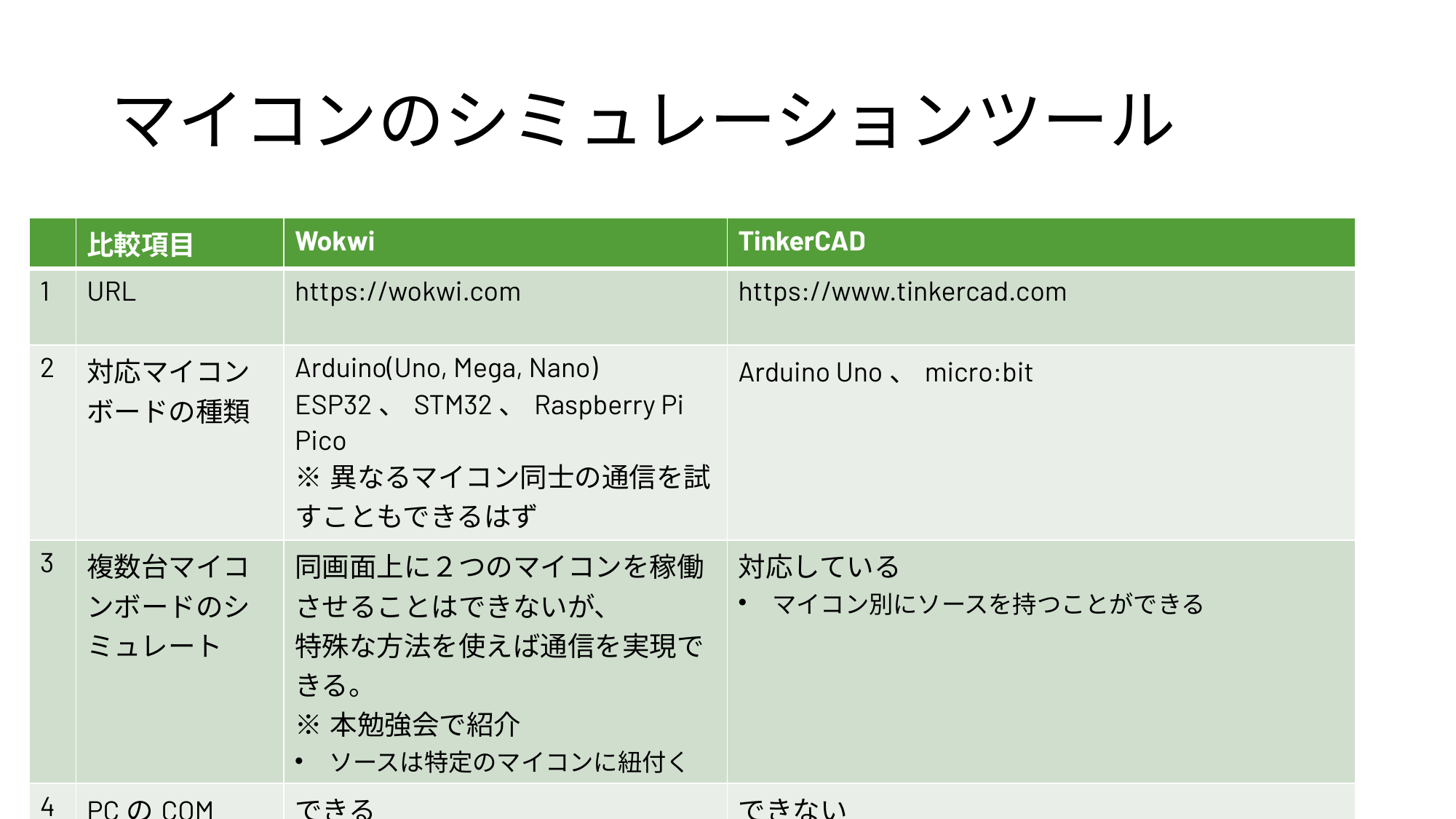

# マイコンのシミュレーションツール
|  | 比較項目 | Wokwi | TinkerCAD |
| --- | --- | --- | --- |
| 1 | URL | https://wokwi.com | https://www.tinkercad.com |
| 2 | 対応マイコンボードの種類 | Arduino(Uno, Mega, Nano) ESP32、STM32、Raspberry Pi Pico ※異なるマイコン同士の通信を試すこともできるはず | Arduino Uno、micro:bit |
| 3 | 複数台マイコンボードのシミュレート | 同画面上に２つのマイコンを稼働させることはできないが、 特殊な方法を使えば通信を実現できる。 ※本勉強会で紹介 ソースは特定のマイコンに紐付く | 対応している マイコン別にソースを持つことができる |
| 4 | PCのCOM ポートへのアクセス | できる | できない |